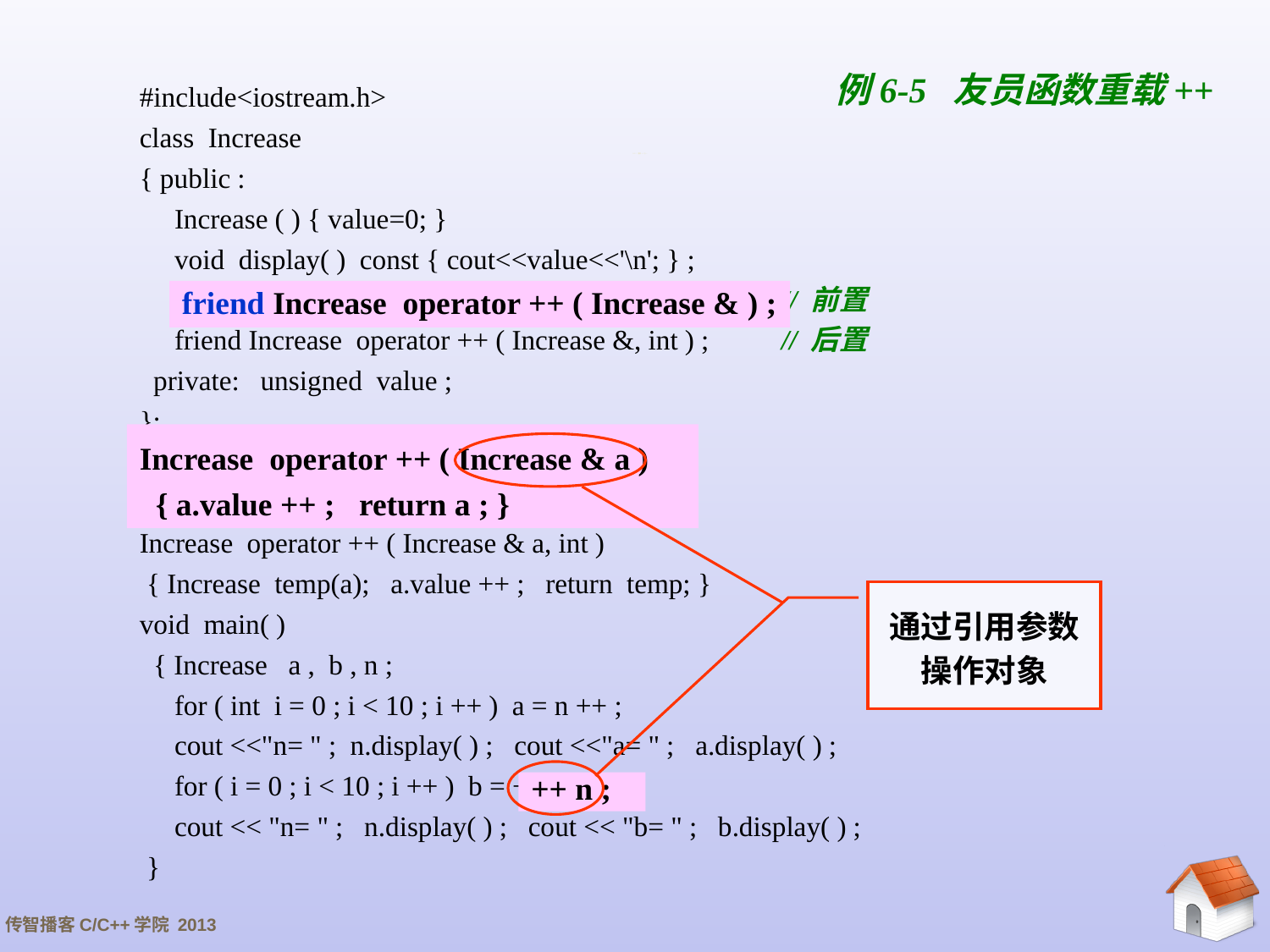

例6-5  友员函数重载++
#include<iostream.h>
class  Increase
{ public :
     Increase ( ) { value=0; }
     void  display( )  const { cout<<value<<'\n'; } ;
     friend Increase  operator ++ ( Increase & ) ; 	 // 前置
     friend Increase  operator ++ ( Increase &, int ) ;	 // 后置
  private:   unsigned  value ;
};
Increase  operator ++ ( Increase & a )
  { a.value ++ ;   return a ; }
Increase  operator ++ ( Increase & a, int )
 { Increase  temp(a);   a.value ++ ;   return  temp; }
void  main( )
  { Increase   a ,  b , n ;
     for ( int  i = 0 ; i < 10 ; i ++ )  a = n ++ ;
     cout <<"n= " ;  n.display( ) ;   cout <<"a= " ;   a.display( ) ;
     for ( i = 0 ; i < 10 ; i ++ )  b = ++ n ;
     cout << "n= " ;   n.display( ) ;   cout << "b= " ;   b.display( ) ;
 }
# 6.3.1  重载++与--
friend Increase  operator ++ ( Increase & ) ;
Increase  operator ++ ( Increase & a )
  { a.value ++ ;   return a ; }

通过引用参数
操作对象

++ n ;